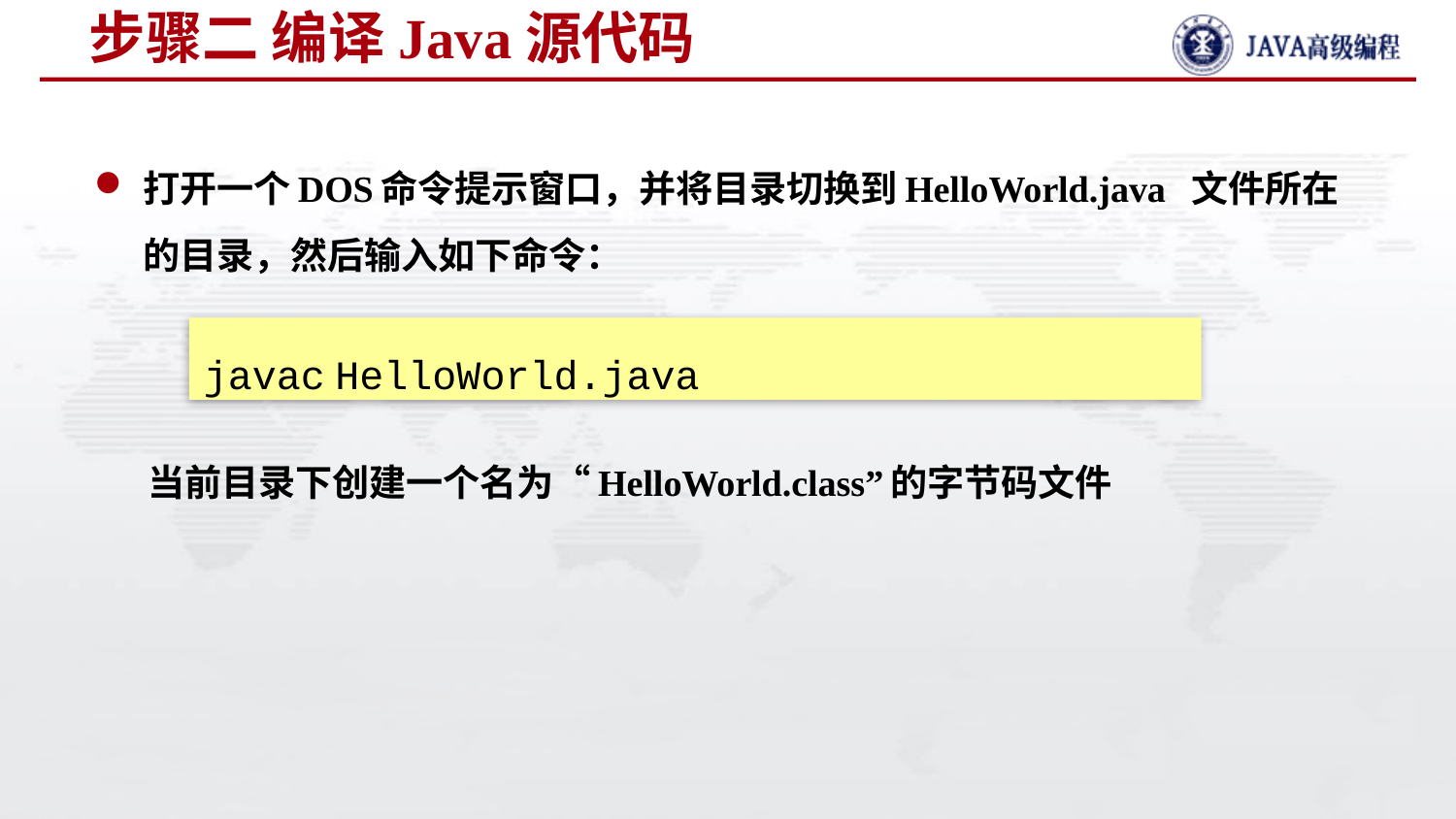

# 步骤二 编译Java源代码
打开一个DOS命令提示窗口，并将目录切换到HelloWorld.java  文件所在的目录，然后输入如下命令：

     当前目录下创建一个名为“HelloWorld.class”的字节码文件

javac HelloWorld.java